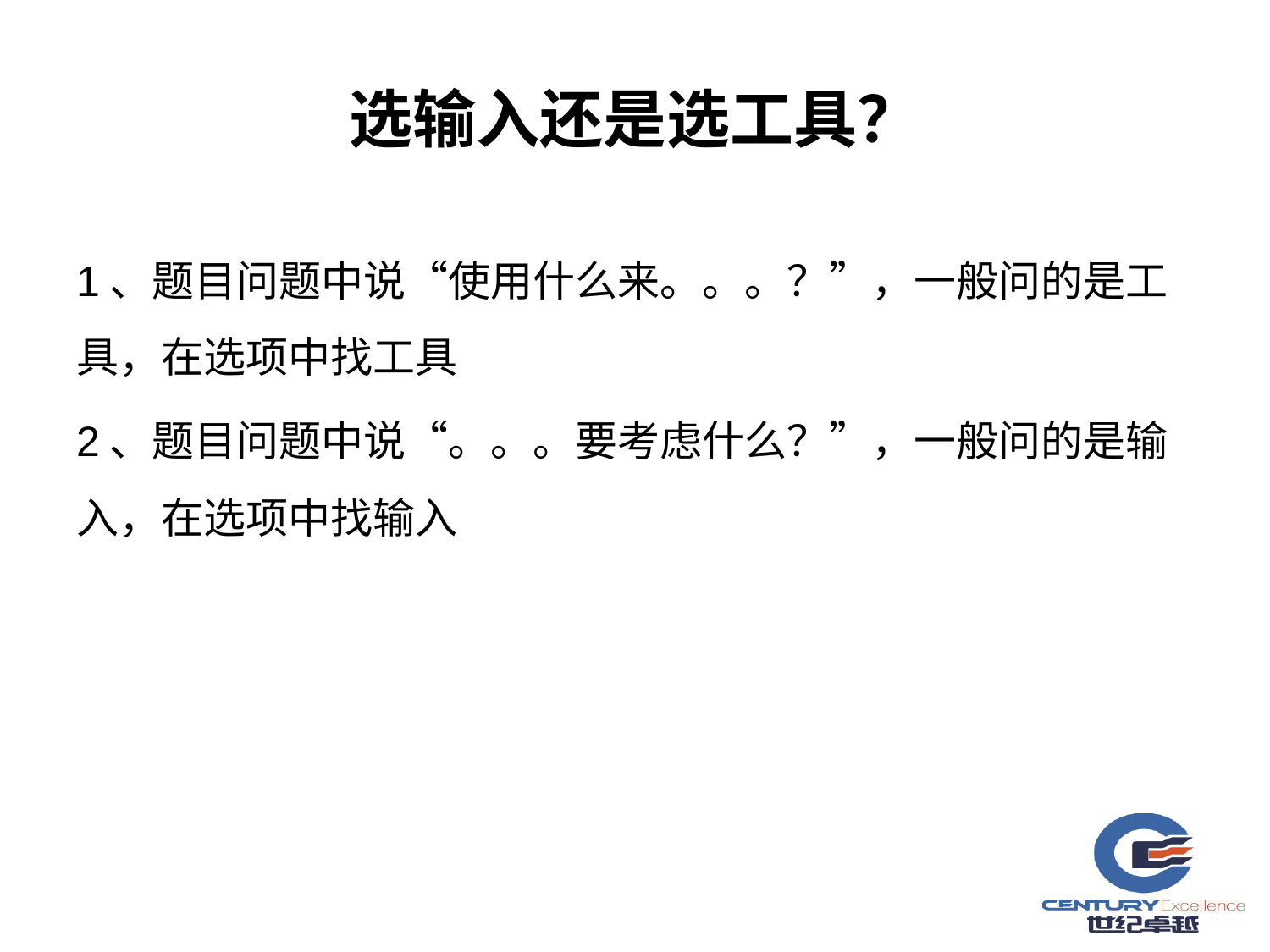

# 选输入还是选工具？
1、题目问题中说“使用什么来。。。？”，一般问的是工具，在选项中找工具
2、题目问题中说“。。。要考虑什么？”，一般问的是输入，在选项中找输入